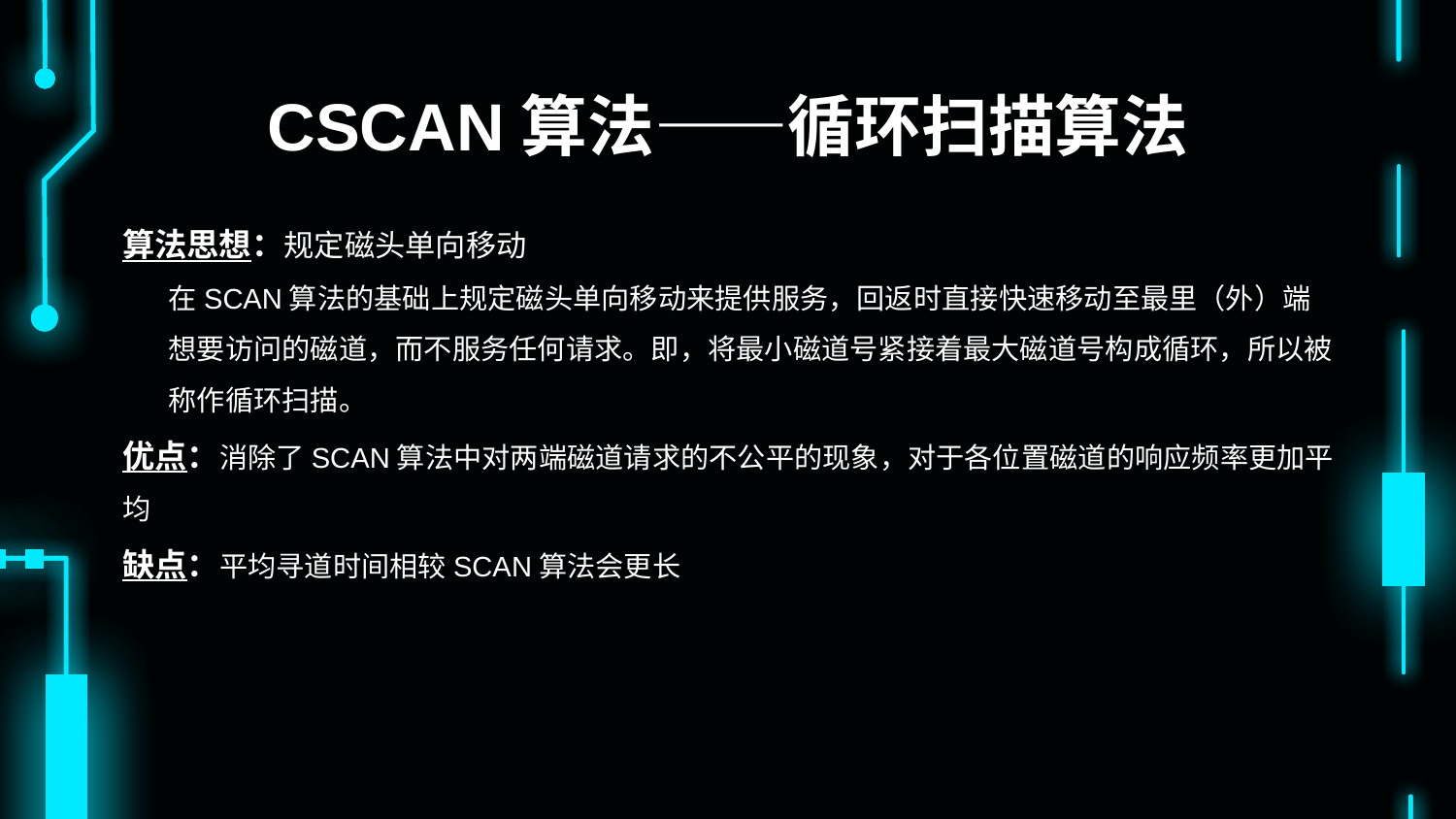

# CSCAN算法——循环扫描算法
算法思想：规定磁头单向移动
在SCAN算法的基础上规定磁头单向移动来提供服务，回返时直接快速移动至最里（外）端想要访问的磁道，而不服务任何请求。即，将最小磁道号紧接着最大磁道号构成循环，所以被称作循环扫描。
优点：消除了SCAN算法中对两端磁道请求的不公平的现象，对于各位置磁道的响应频率更加平均
缺点：平均寻道时间相较SCAN算法会更长